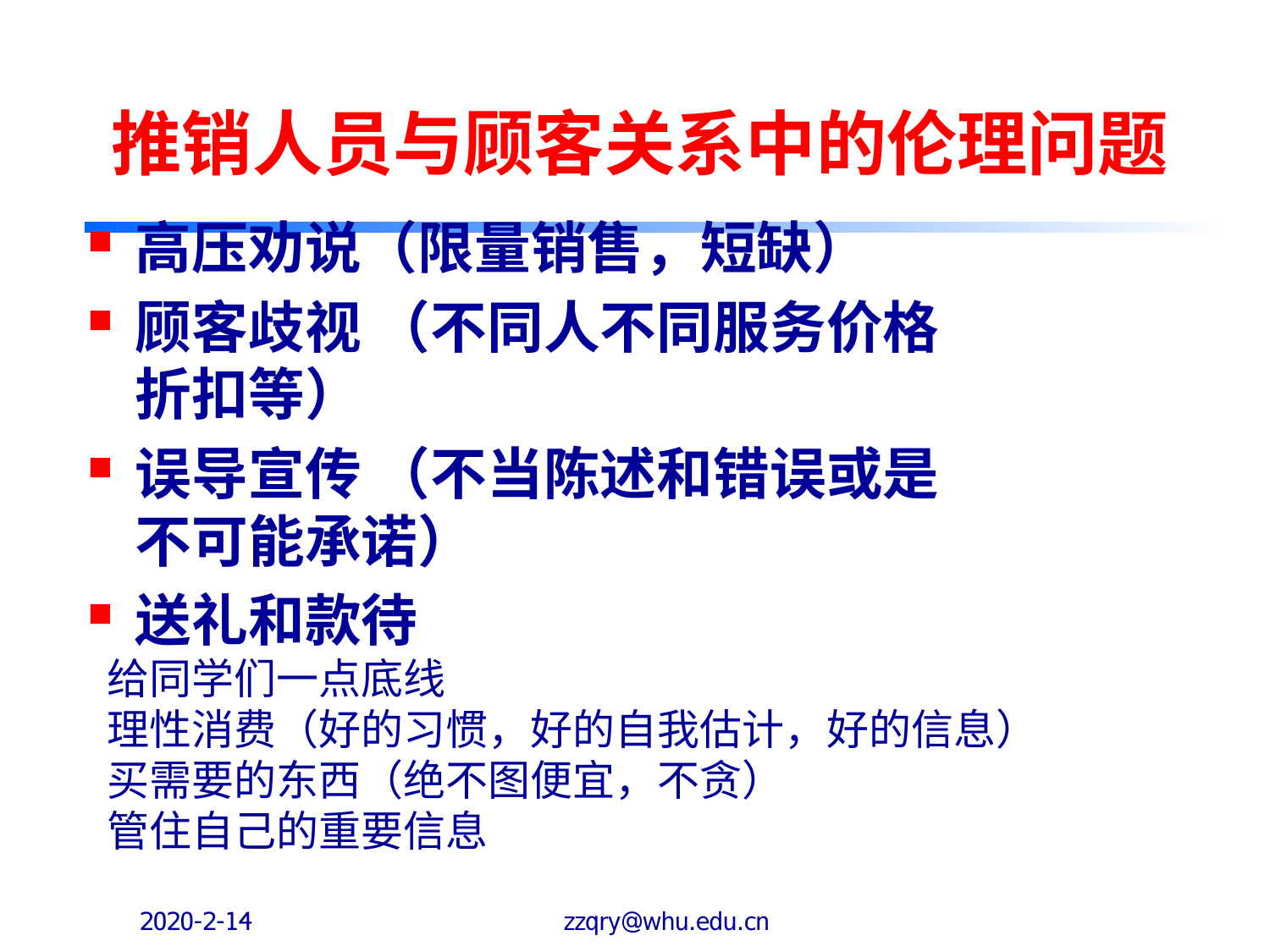

# 推销人员与顾客关系中的伦理问题
高压劝说（限量销售，短缺）
顾客歧视 （不同人不同服务价格折扣等）
误导宣传 （不当陈述和错误或是不可能承诺）
送礼和款待
给同学们一点底线
理性消费（好的习惯，好的自我估计，好的信息）
买需要的东西（绝不图便宜，不贪）
管住自己的重要信息

2020-2-14
zzqry@whu.edu.cn